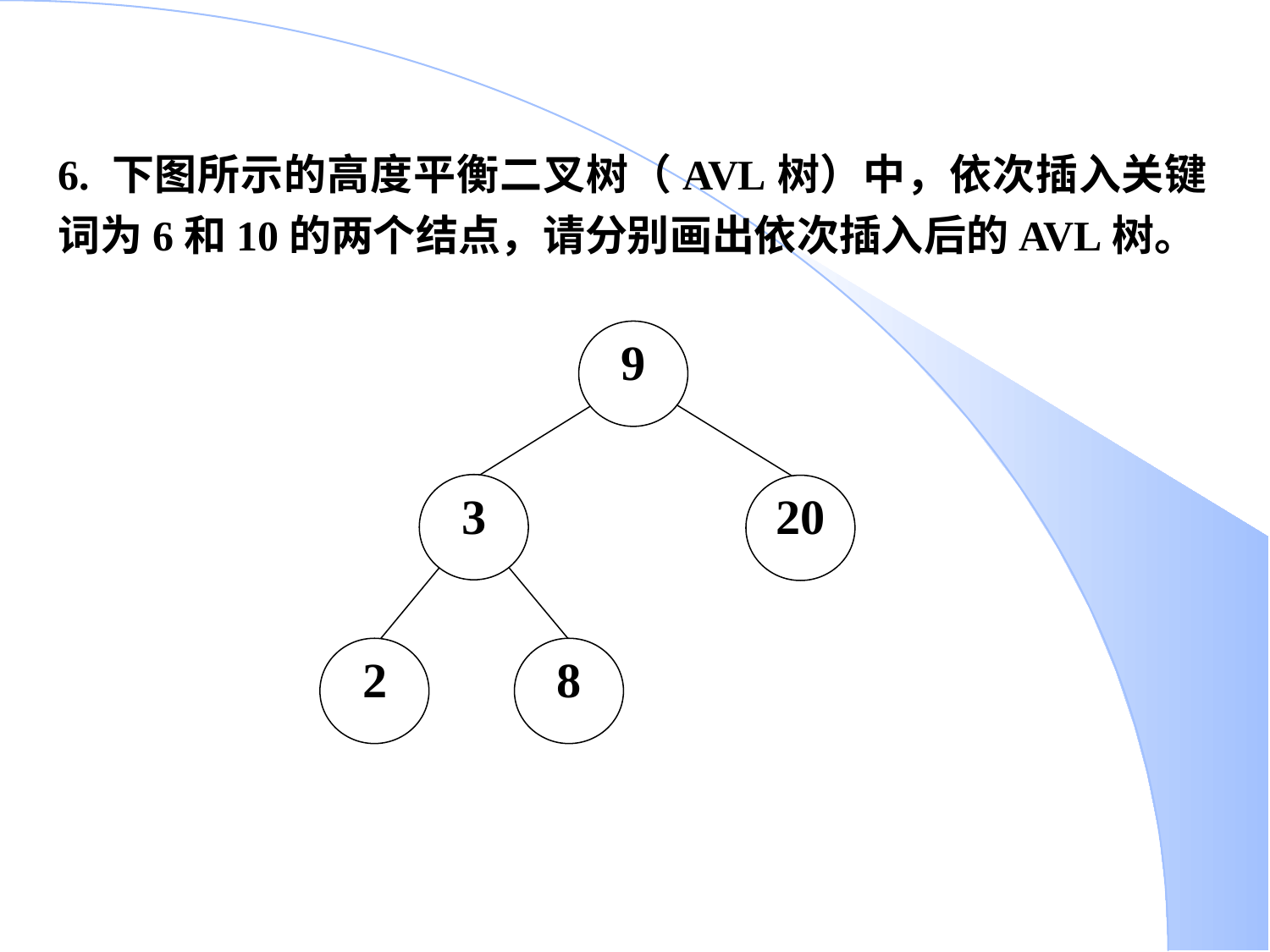

6. 下图所示的高度平衡二叉树（AVL树）中，依次插入关键词为6和10的两个结点，请分别画出依次插入后的AVL树。

9

3

20

2

8